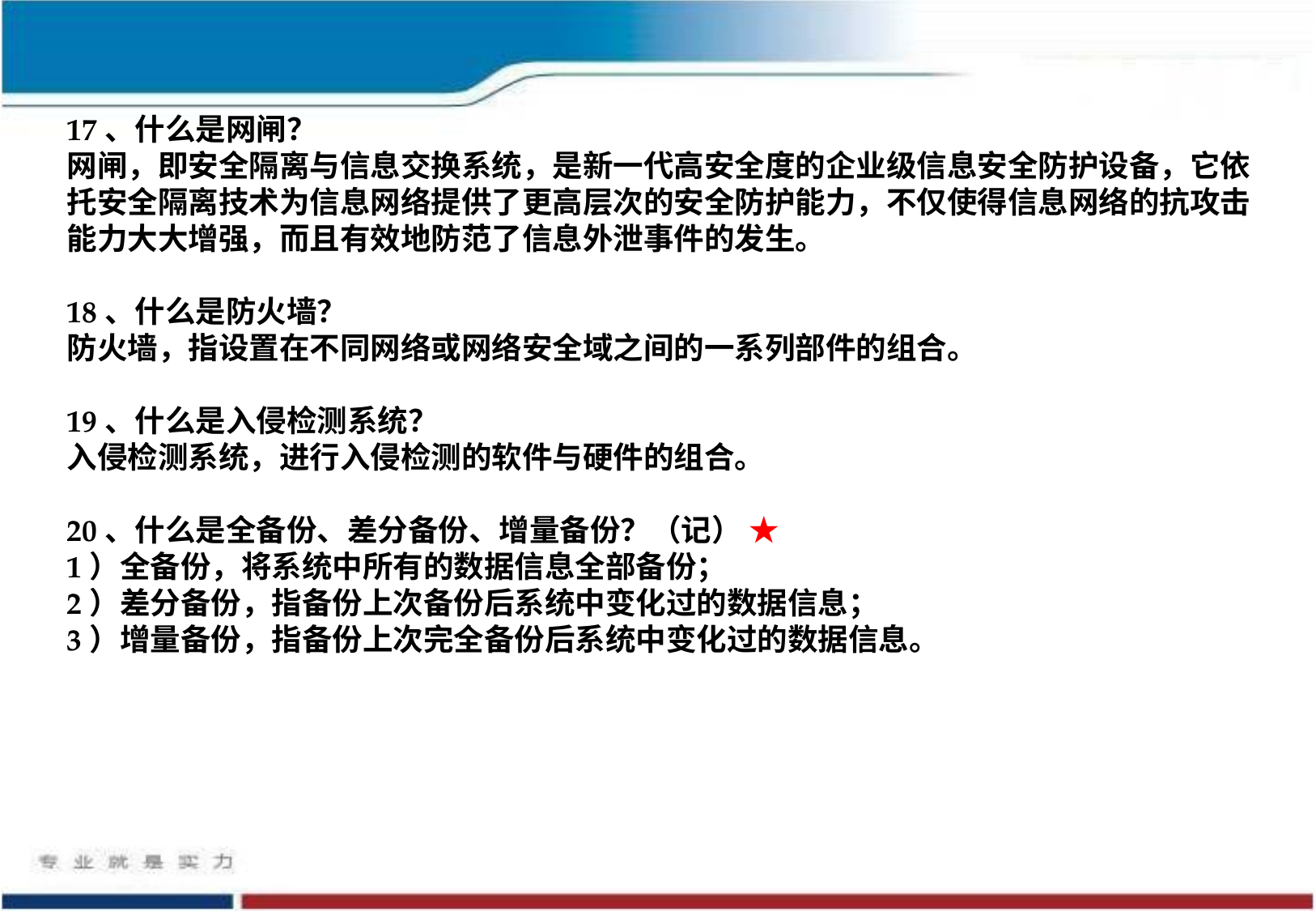

17、什么是网闸？
网闸，即安全隔离与信息交换系统，是新一代高安全度的企业级信息安全防护设备，它依托安全隔离技术为信息网络提供了更高层次的安全防护能力，不仅使得信息网络的抗攻击能力大大增强，而且有效地防范了信息外泄事件的发生。

18、什么是防火墙？
防火墙，指设置在不同网络或网络安全域之间的一系列部件的组合。

19、什么是入侵检测系统？
入侵检测系统，进行入侵检测的软件与硬件的组合。

20、什么是全备份、差分备份、增量备份？（记） ★
1）全备份，将系统中所有的数据信息全部备份；
2）差分备份，指备份上次备份后系统中变化过的数据信息；
3）增量备份，指备份上次完全备份后系统中变化过的数据信息。